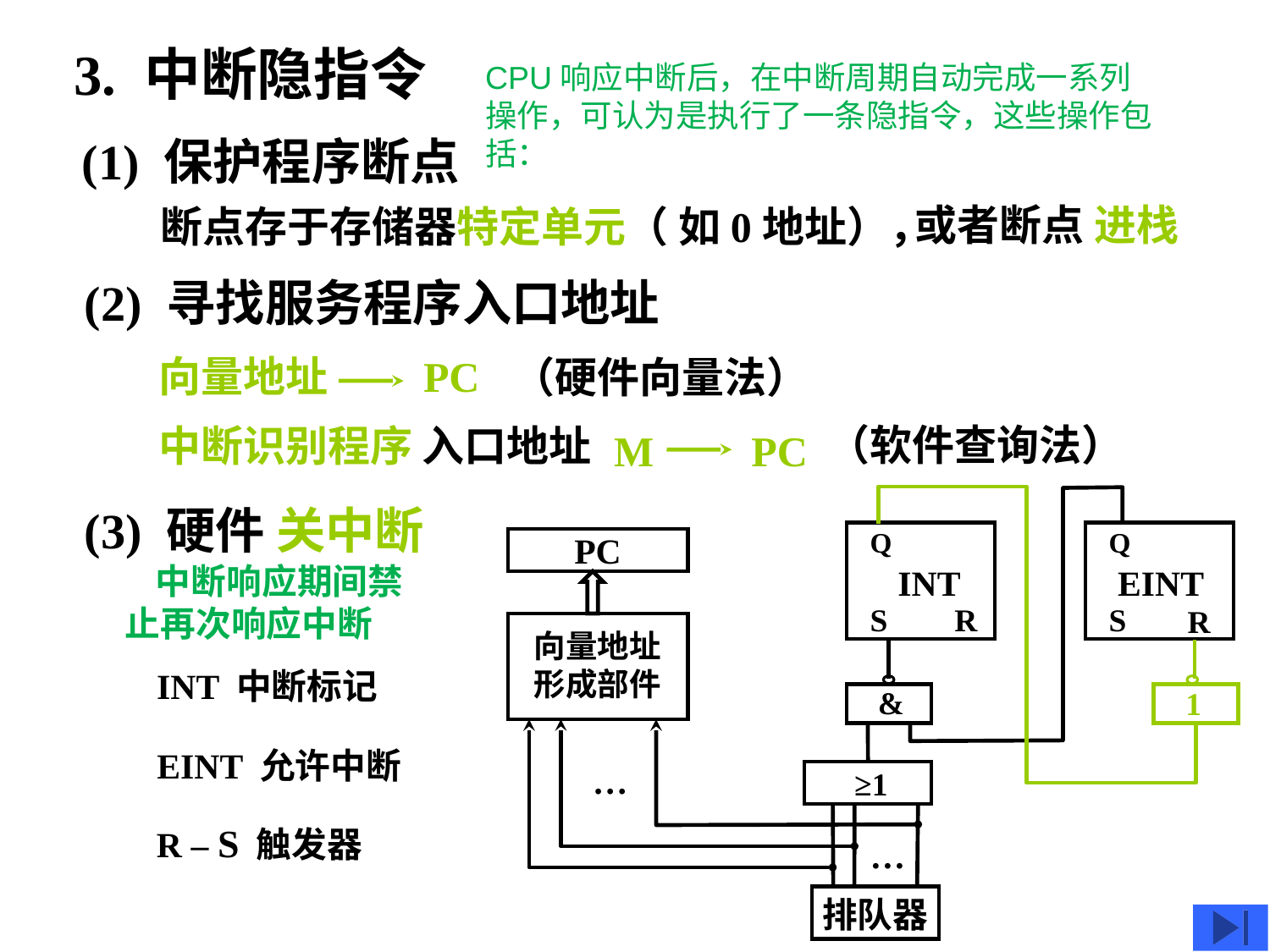

3. 中断隐指令
CPU响应中断后，在中断周期自动完成一系列操作，可认为是执行了一条隐指令，这些操作包括：
(1) 保护程序断点
或者断点 进栈
断点存于存储器特定单元（ 如0地址），
(2) 寻找服务程序入口地址
向量地址
PC

（硬件向量法）
中断识别程序 入口地址
M
PC

（软件查询法）

(3) 硬件 关中断
        中断响应期间禁
    止再次响应中断
Q

INT
S
R
Q

EINT
S
R
PC

向量地址
形成部件

INT 中断标记

 &

 1

…

EINT 允许中断
≥1

…
R – S 触发器
排队器